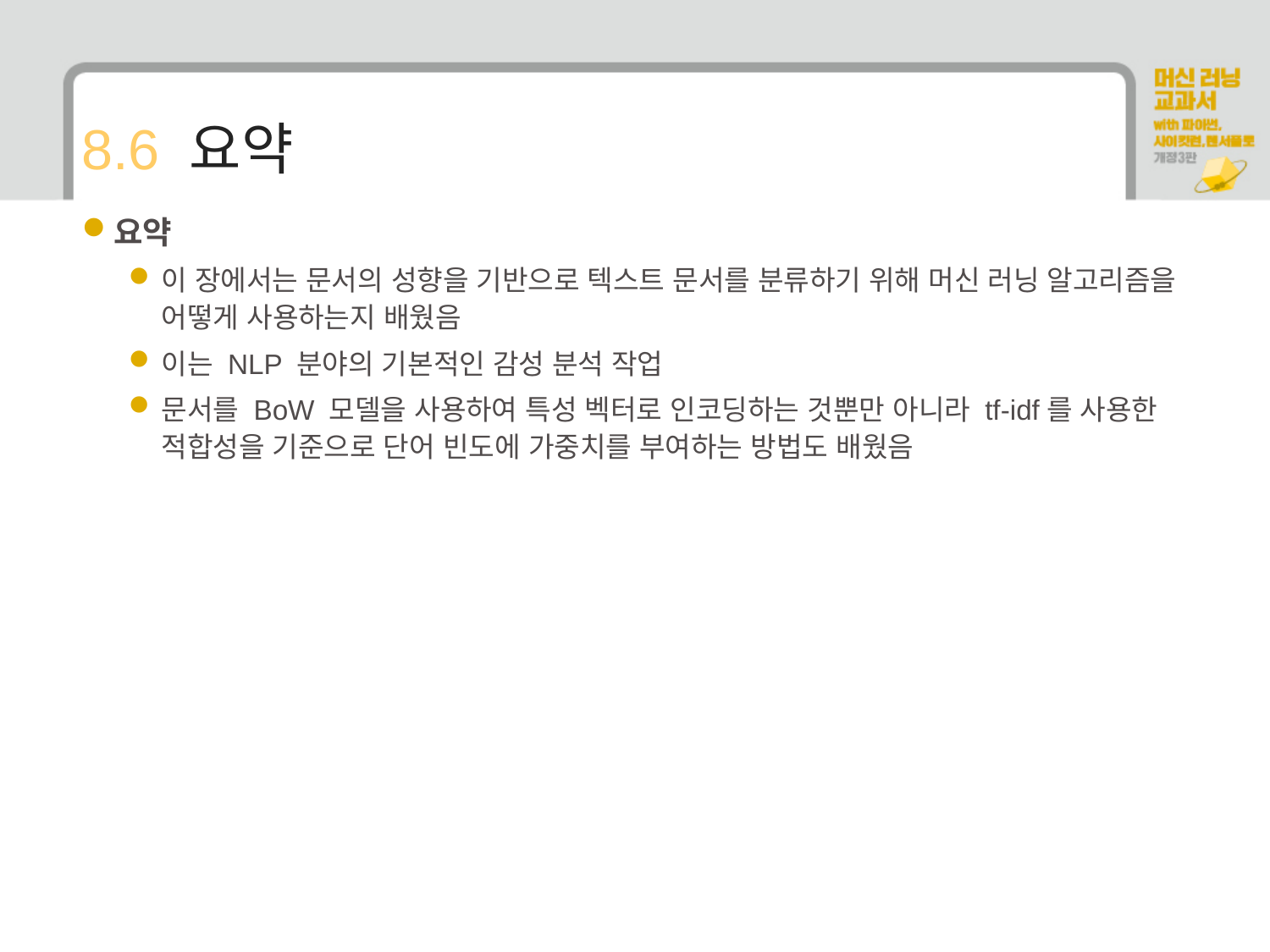

# 8.6 요약
요약
이 장에서는 문서의 성향을 기반으로 텍스트 문서를 분류하기 위해 머신 러닝 알고리즘을 어떻게 사용하는지 배웠음
이는 NLP 분야의 기본적인 감성 분석 작업
문서를 BoW 모델을 사용하여 특성 벡터로 인코딩하는 것뿐만 아니라 tf-idf를 사용한 적합성을 기준으로 단어 빈도에 가중치를 부여하는 방법도 배웠음